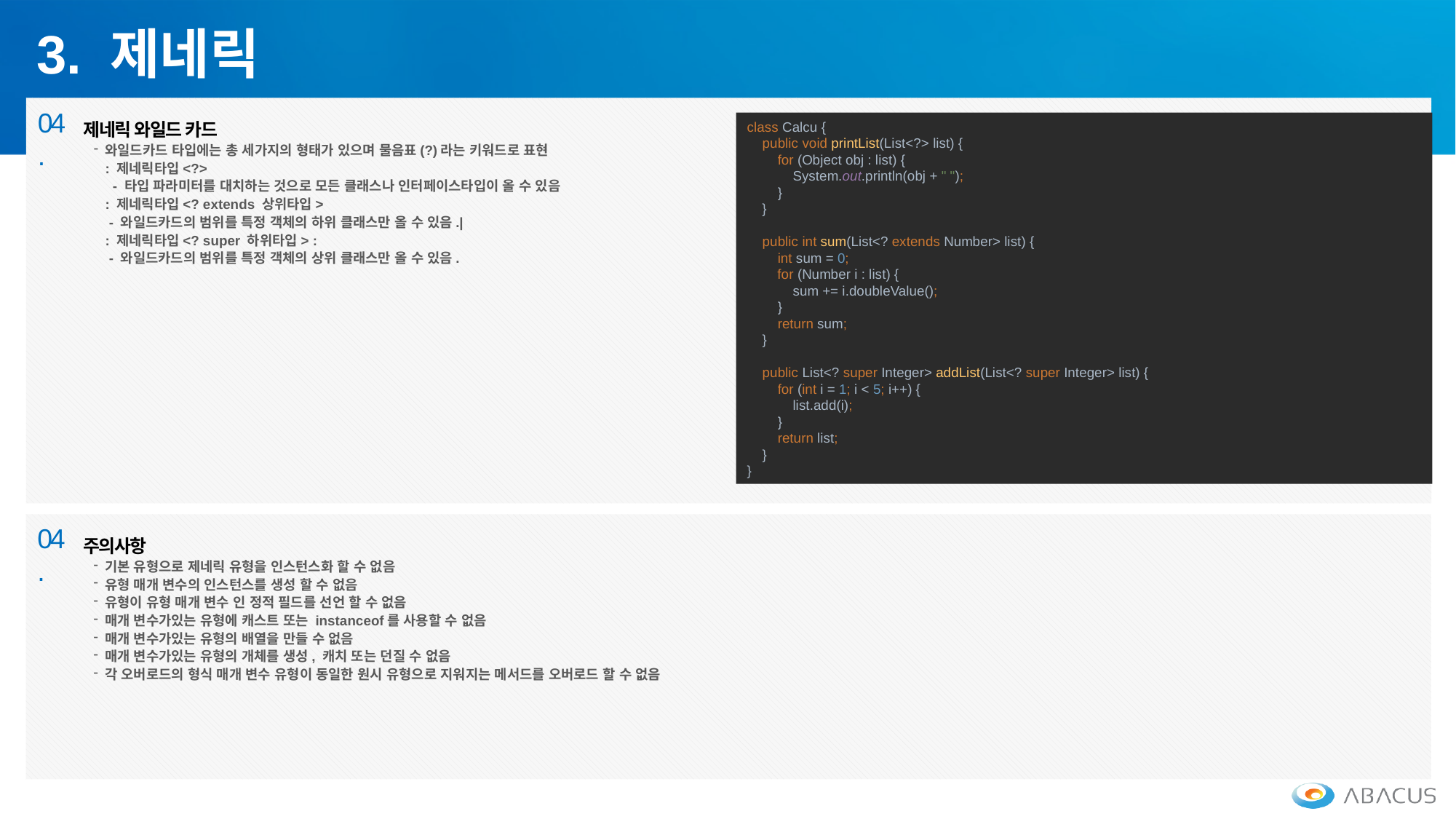

3. 제네릭

04.
제네릭 와일드 카드
와일드카드 타입에는 총 세가지의 형태가 있으며 물음표(?)라는 키워드로 표현
: 제네릭타입<?>
  - 타입 파라미터를 대치하는 것으로 모든 클래스나 인터페이스타입이 올 수 있음
: 제네릭타입<? extends 상위타입>
 - 와일드카드의 범위를 특정 객체의 하위 클래스만 올 수 있음.|
: 제네릭타입<? super 하위타입> :
 - 와일드카드의 범위를 특정 객체의 상위 클래스만 올 수 있음.
class Calcu {
    public void printList(List<?> list) {
        for (Object obj : list) {
            System.out.println(obj + " ");
        }
    }
    public int sum(List<? extends Number> list) {
        int sum = 0;
        for (Number i : list) {
            sum += i.doubleValue();
        }
        return sum;
    }
    public List<? super Integer> addList(List<? super Integer> list) {
        for (int i = 1; i < 5; i++) {
            list.add(i);
        }
        return list;
    }
}

04.
주의사항
기본 유형으로 제네릭 유형을 인스턴스화 할 수 없음
유형 매개 변수의 인스턴스를 생성 할 수 없음
유형이 유형 매개 변수 인 정적 필드를 선언 할 수 없음
매개 변수가있는 유형에 캐스트 또는 instanceof를 사용할 수 없음
매개 변수가있는 유형의 배열을 만들 수 없음
매개 변수가있는 유형의 개체를 생성, 캐치 또는 던질 수 없음
각 오버로드의 형식 매개 변수 유형이 동일한 원시 유형으로 지워지는 메서드를 오버로드 할 수 없음